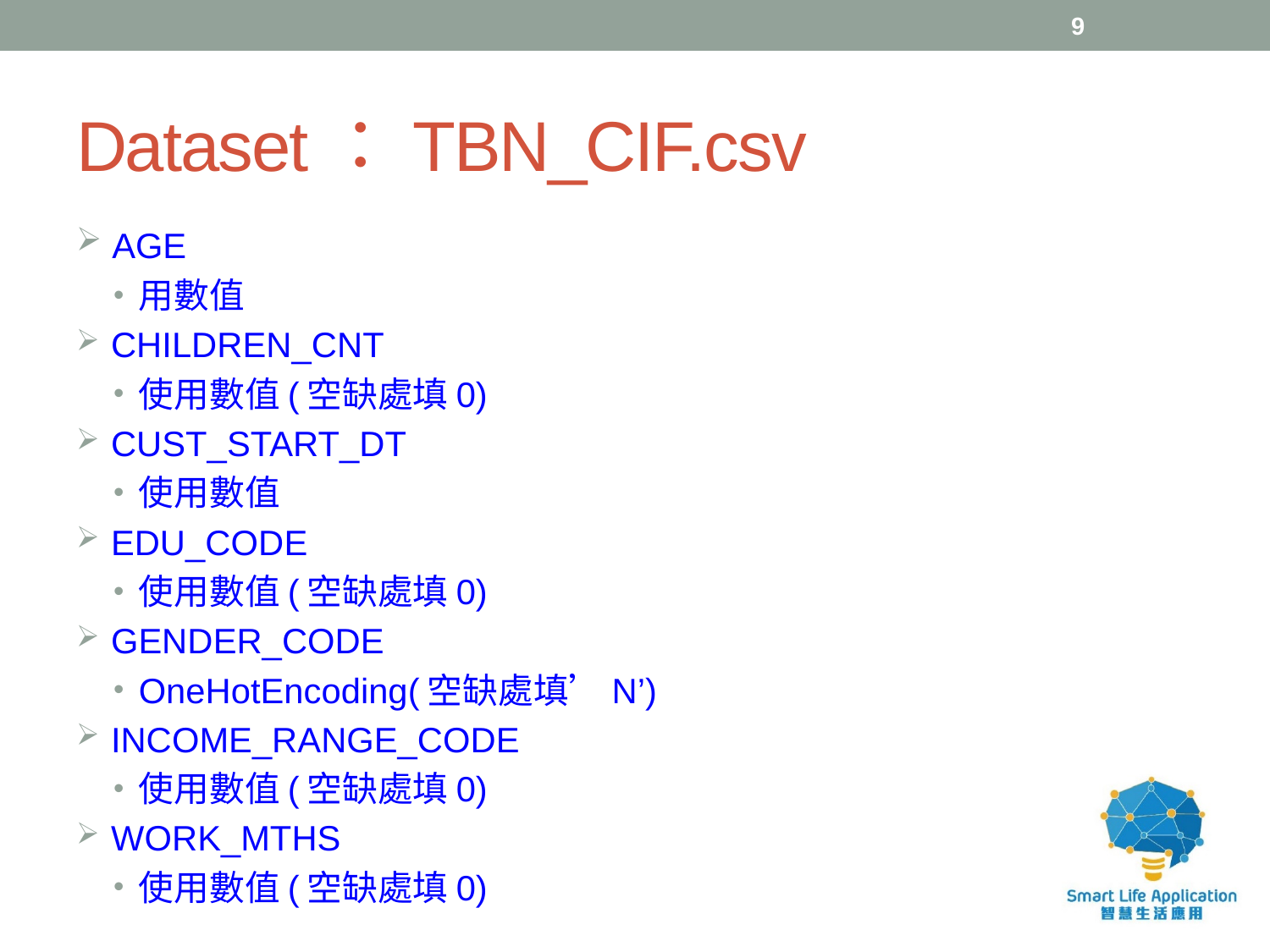

9
# Dataset：TBN_CIF.csv
 AGE
用數值
 CHILDREN_CNT
使用數值(空缺處填0)
 CUST_START_DT
使用數值
 EDU_CODE
使用數值(空缺處填0)
 GENDER_CODE
OneHotEncoding(空缺處填’N’)
 INCOME_RANGE_CODE
使用數值(空缺處填0)
 WORK_MTHS
使用數值(空缺處填0)